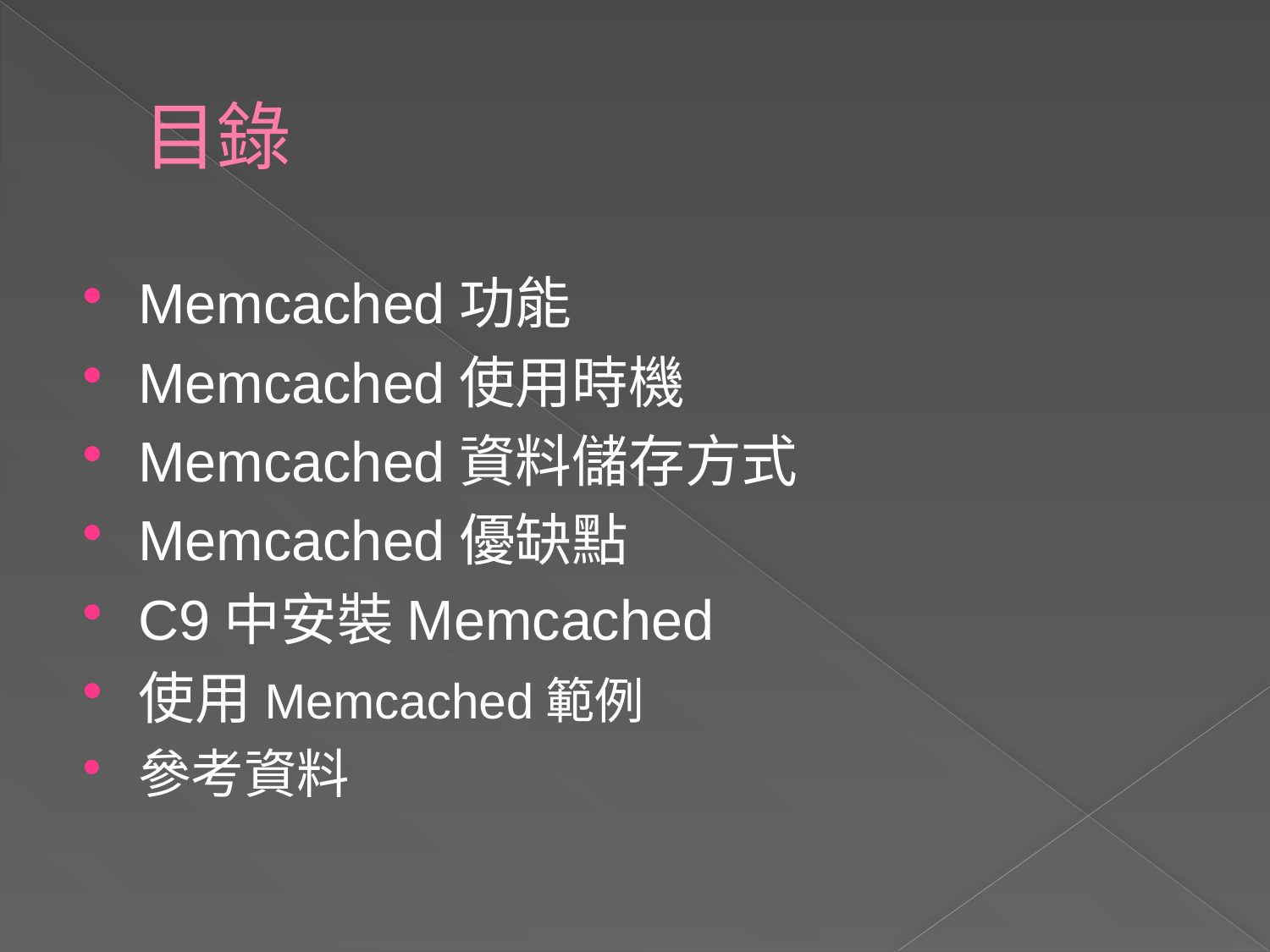

# 目錄
Memcached功能
Memcached使用時機
Memcached資料儲存方式
Memcached優缺點
C9中安裝Memcached
使用Memcached範例
參考資料